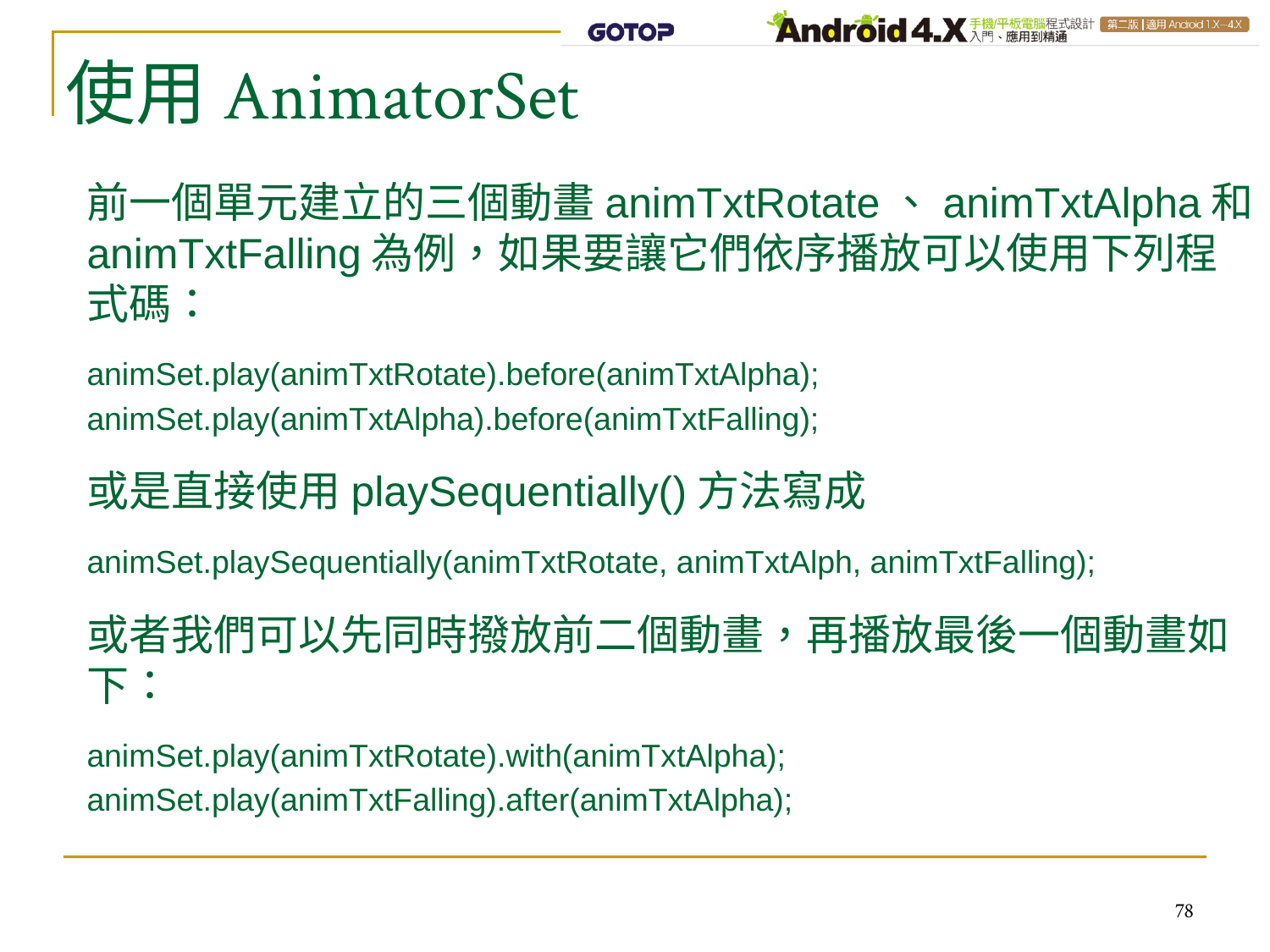

使用AnimatorSet
前一個單元建立的三個動畫animTxtRotate、animTxtAlpha和animTxtFalling為例，如果要讓它們依序播放可以使用下列程式碼：

animSet.play(animTxtRotate).before(animTxtAlpha);
animSet.play(animTxtAlpha).before(animTxtFalling);

或是直接使用playSequentially()方法寫成

animSet.playSequentially(animTxtRotate, animTxtAlph, animTxtFalling);

或者我們可以先同時撥放前二個動畫，再播放最後一個動畫如下：

animSet.play(animTxtRotate).with(animTxtAlpha);
animSet.play(animTxtFalling).after(animTxtAlpha);
78